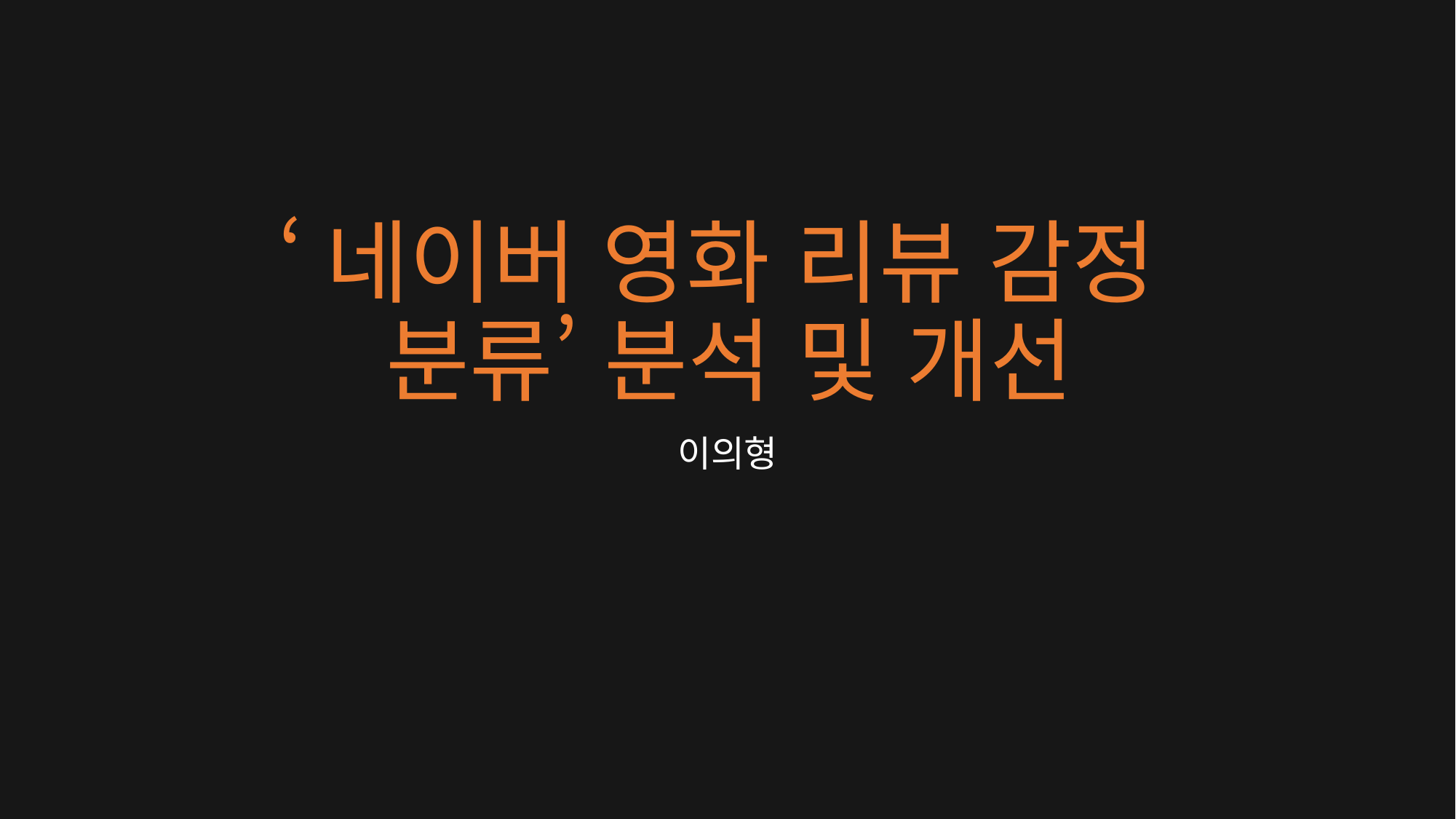

# ‘네이버 영화 리뷰 감정 분류’ 분석 및 개선
이의형